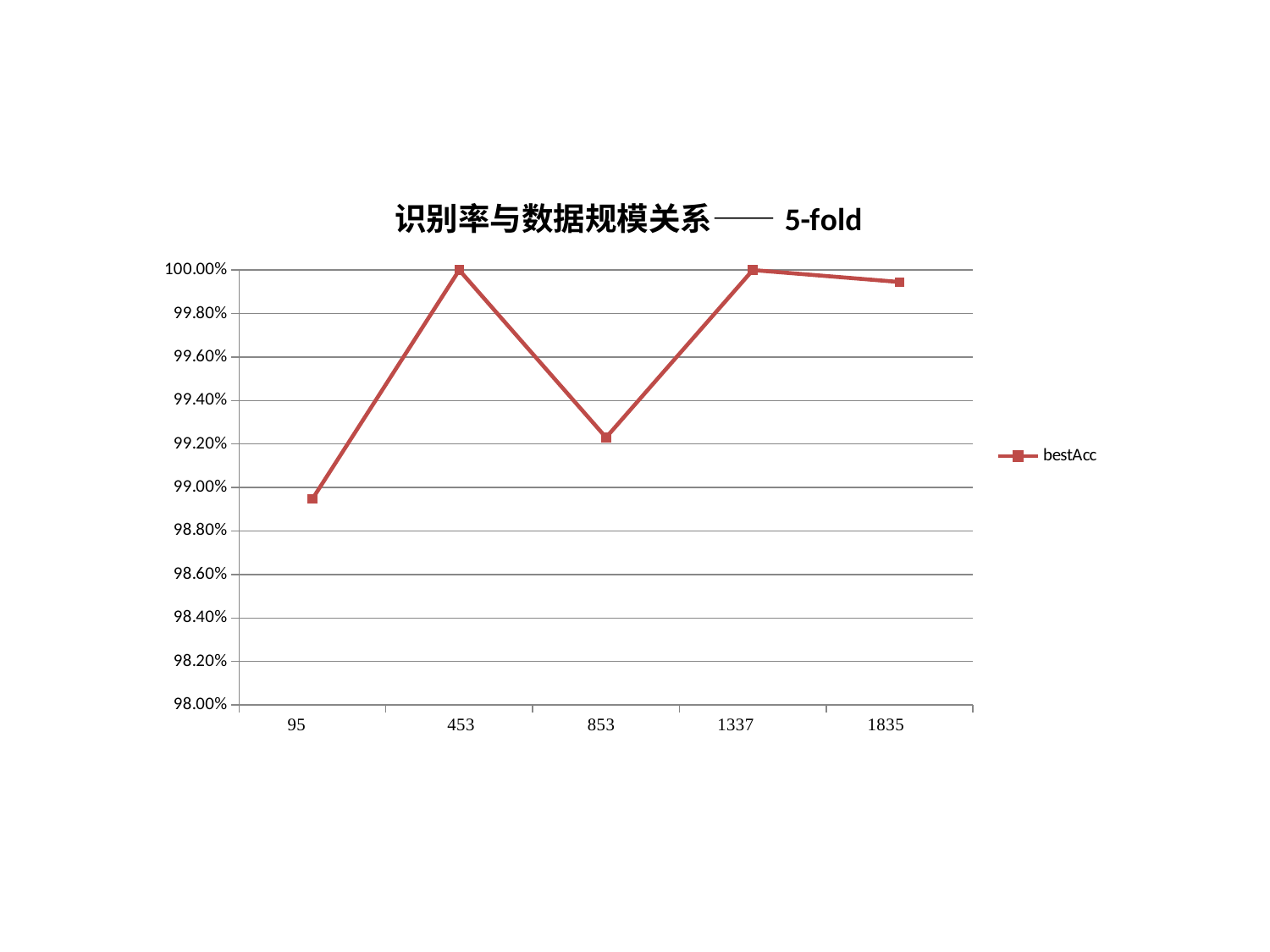

### Chart: 识别率与数据规模关系——5-fold

| Category | bestAcc |
|---|---|